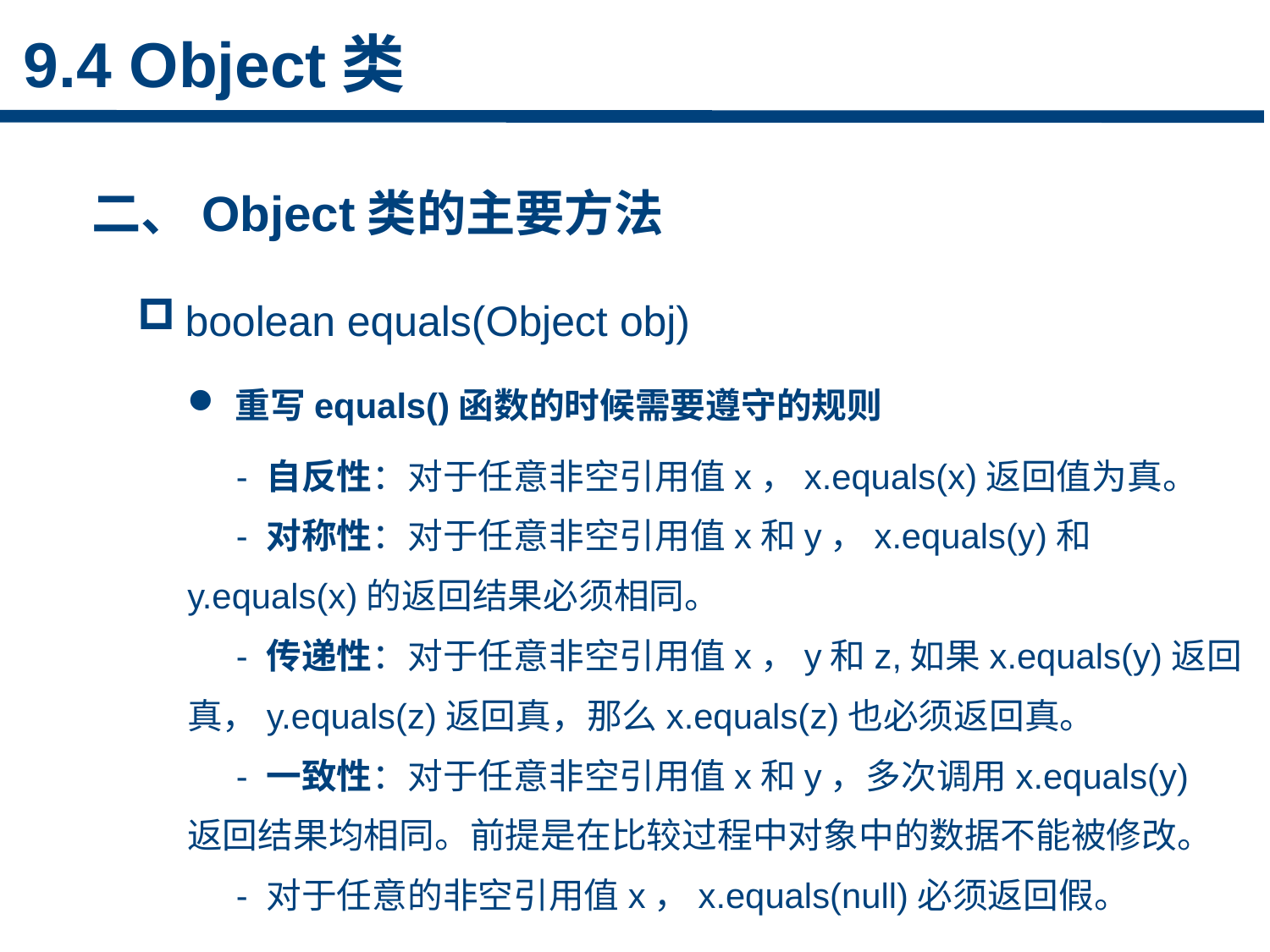

9.4 Object类
二、Object类的主要方法
boolean equals(Object obj)
点击添加文本
重写equals()函数的时候需要遵守的规则
     - 自反性：对于任意非空引用值x，x.equals(x)返回值为真。
     - 对称性：对于任意非空引用值x和y，x.equals(y)和y.equals(x)的返回结果必须相同。
     - 传递性：对于任意非空引用值x，y和z,如果x.equals(y)返回真，y.equals(z)返回真，那么x.equals(z)也必须返回真。
     - 一致性：对于任意非空引用值x和y，多次调用x.equals(y) 返回结果均相同。前提是在比较过程中对象中的数据不能被修改。
     - 对于任意的非空引用值x，x.equals(null)必须返回假。
点击添加文本
点击添加文本
点击添加文本